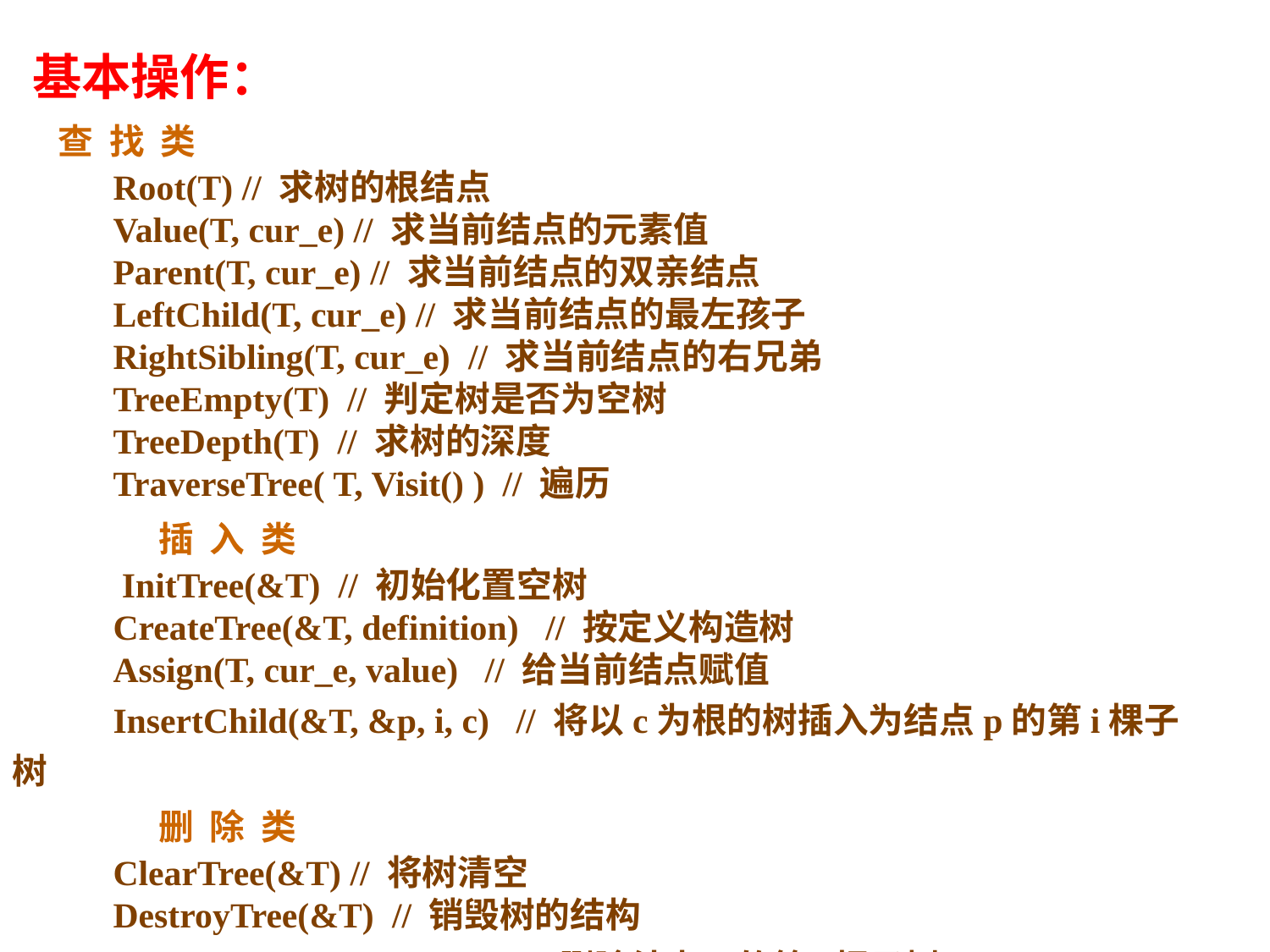

基本操作：
   查  找  类
Root(T) // 求树的根结点
Value(T, cur_e) // 求当前结点的元素值
Parent(T, cur_e) // 求当前结点的双亲结点
LeftChild(T, cur_e) // 求当前结点的最左孩子
RightSibling(T, cur_e)  // 求当前结点的右兄弟
TreeEmpty(T)  // 判定树是否为空树
TreeDepth(T)  // 求树的深度
TraverseTree( T, Visit() )  // 遍历
   插  入  类
 InitTree(&T)  // 初始化置空树
CreateTree(&T, definition)   // 按定义构造树
Assign(T, cur_e, value)   // 给当前结点赋值
InsertChild(&T, &p, i, c)   // 将以c为根的树插入为结点p的第i棵子树
   删  除  类
ClearTree(&T) // 将树清空
DestroyTree(&T)  // 销毁树的结构
DeleteChild(&T, &p, i)       // 删除结点p的第i棵子树